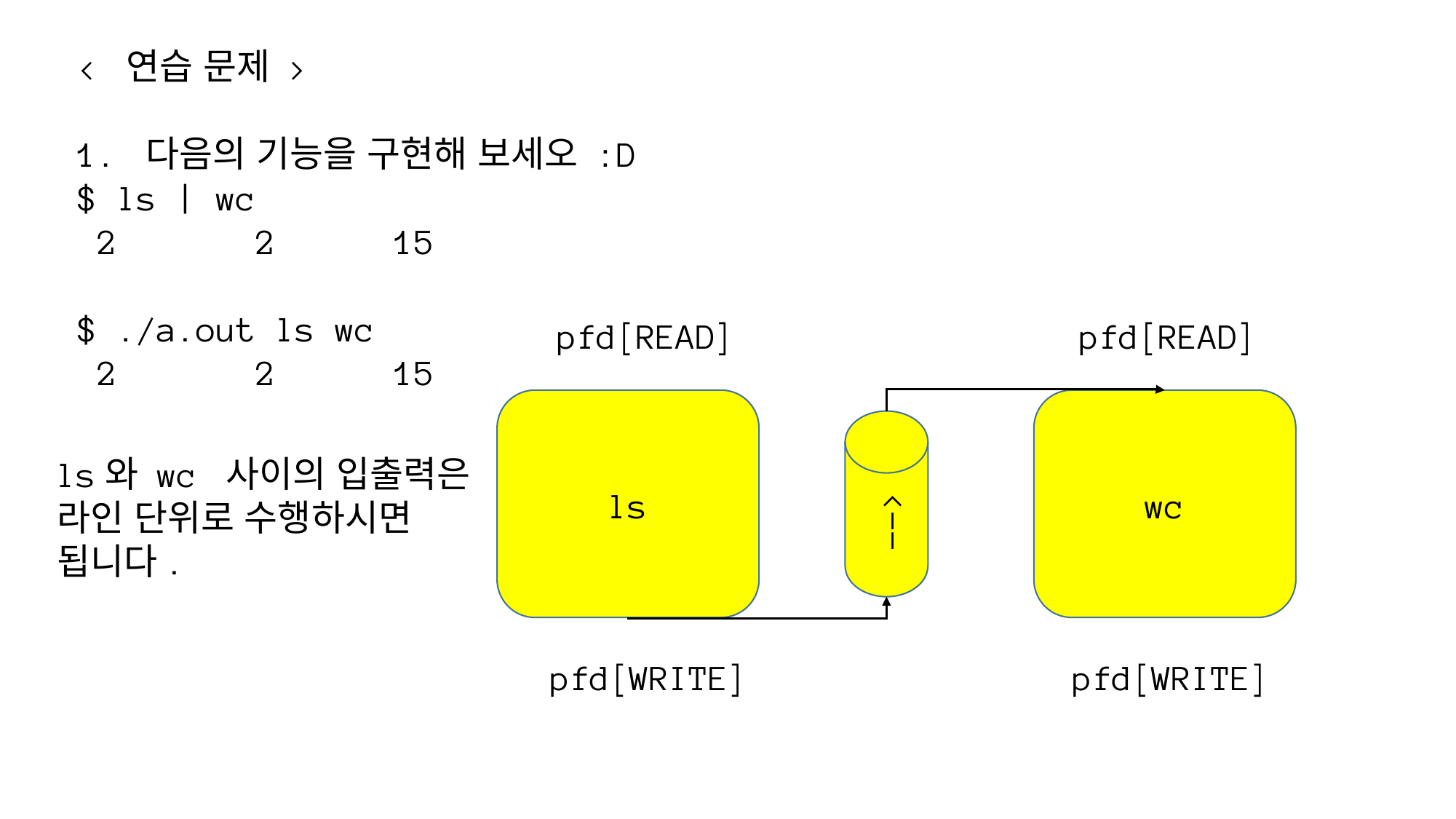

< 연습 문제 >

1. 다음의 기능을 구현해 보세오 :D
$ ls | wc
 2       2      15

$ ./a.out ls wc
 2       2      15
pfd[READ]
pfd[READ]
wc
ls
ls와 wc 사이의 입출력은
라인 단위로 수행하시면
됩니다.
-->
pfd[WRITE]
pfd[WRITE]